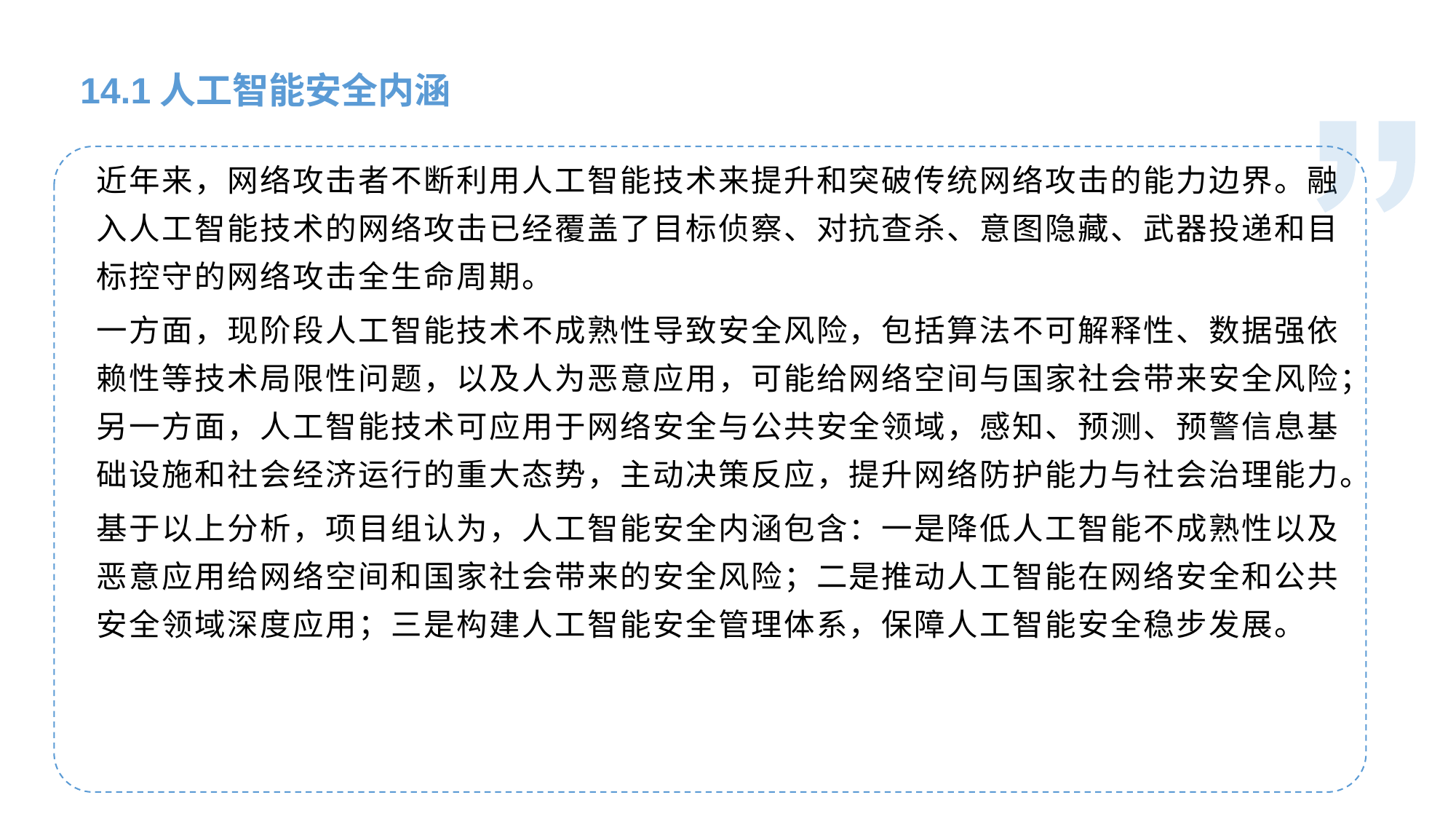

人工智能基础
14.1人工智能安全内涵

近年来，网络攻击者不断利用人工智能技术来提升和突破传统网络攻击的能力边界。融入人工智能技术的网络攻击已经覆盖了目标侦察、对抗查杀、意图隐藏、武器投递和目标控守的网络攻击全生命周期。
一方面，现阶段人工智能技术不成熟性导致安全风险，包括算法不可解释性、数据强依赖性等技术局限性问题，以及人为恶意应用，可能给网络空间与国家社会带来安全风险；另一方面，人工智能技术可应用于网络安全与公共安全领域，感知、预测、预警信息基础设施和社会经济运行的重大态势，主动决策反应，提升网络防护能力与社会治理能力。
基于以上分析，项目组认为，人工智能安全内涵包含：一是降低人工智能不成熟性以及恶意应用给网络空间和国家社会带来的安全风险；二是推动人工智能在网络安全和公共安全领域深度应用；三是构建人工智能安全管理体系，保障人工智能安全稳步发展。